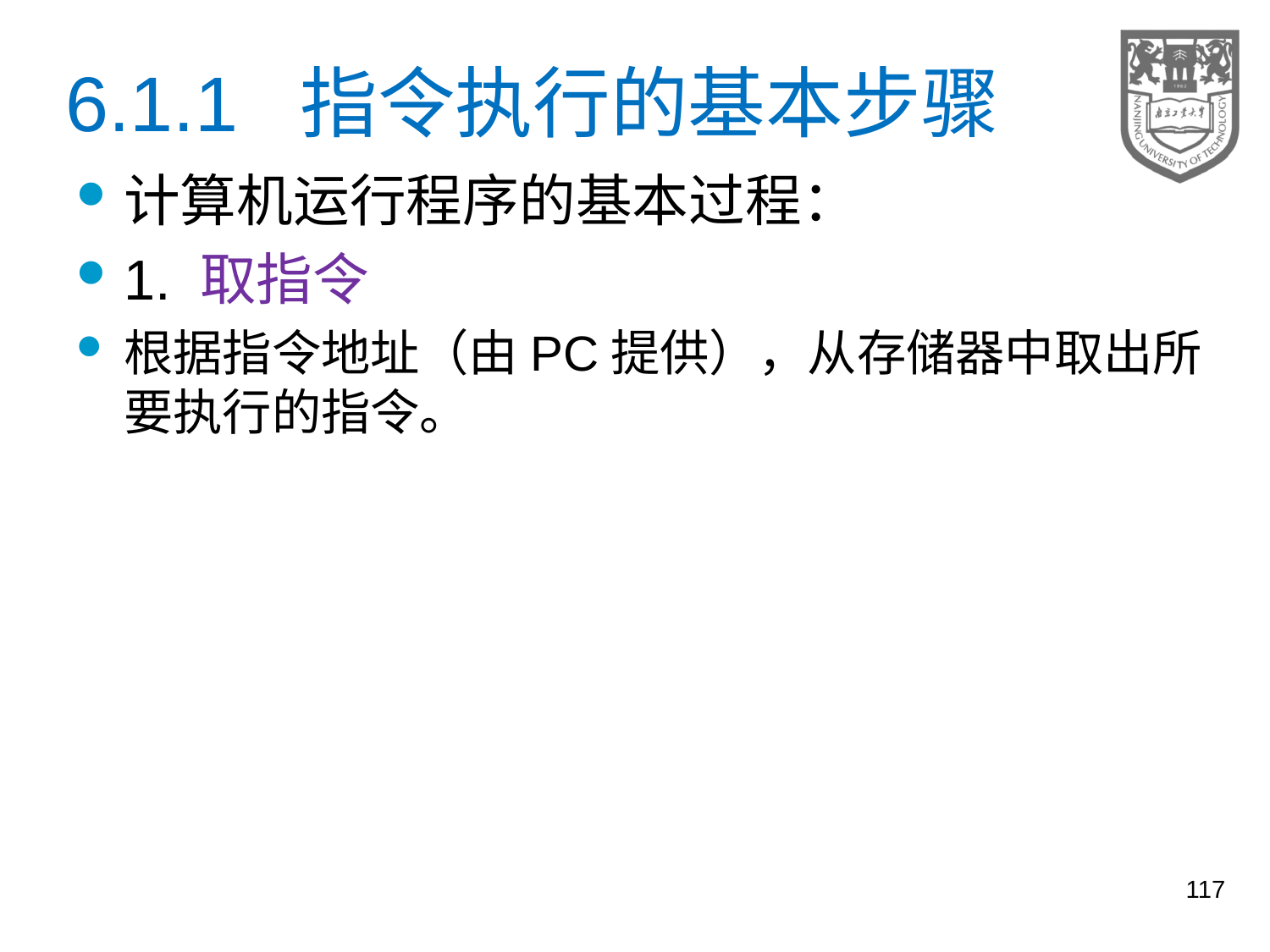

# 6.1.1  指令执行的基本步骤
计算机运行程序的基本过程：
1. 取指令
根据指令地址（由PC提供），从存储器中取出所要执行的指令。
117